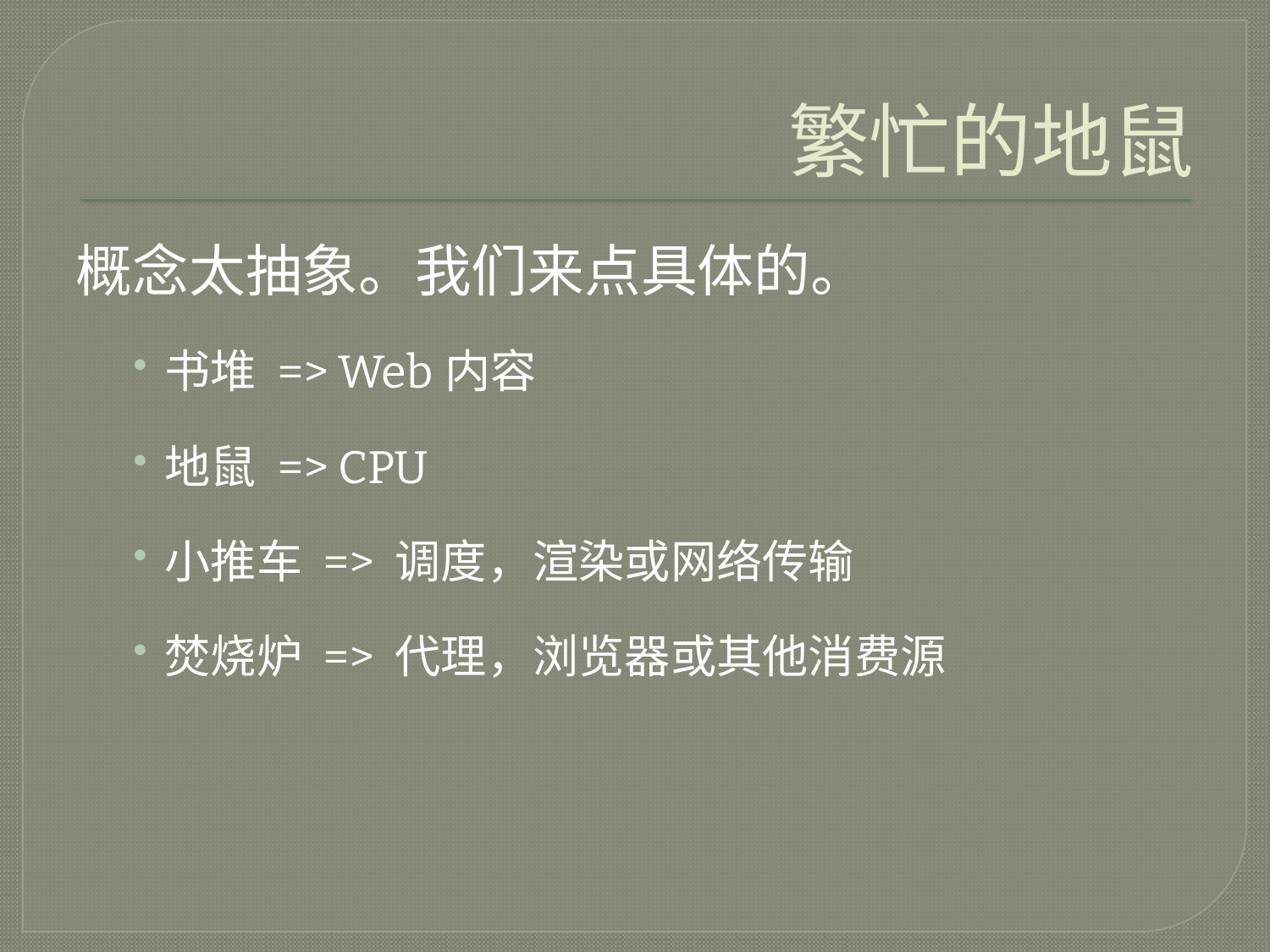

# 繁忙的地鼠
概念太抽象。我们来点具体的。
书堆 => Web内容
地鼠 => CPU
小推车 => 调度，渲染或网络传输
焚烧炉 => 代理，浏览器或其他消费源